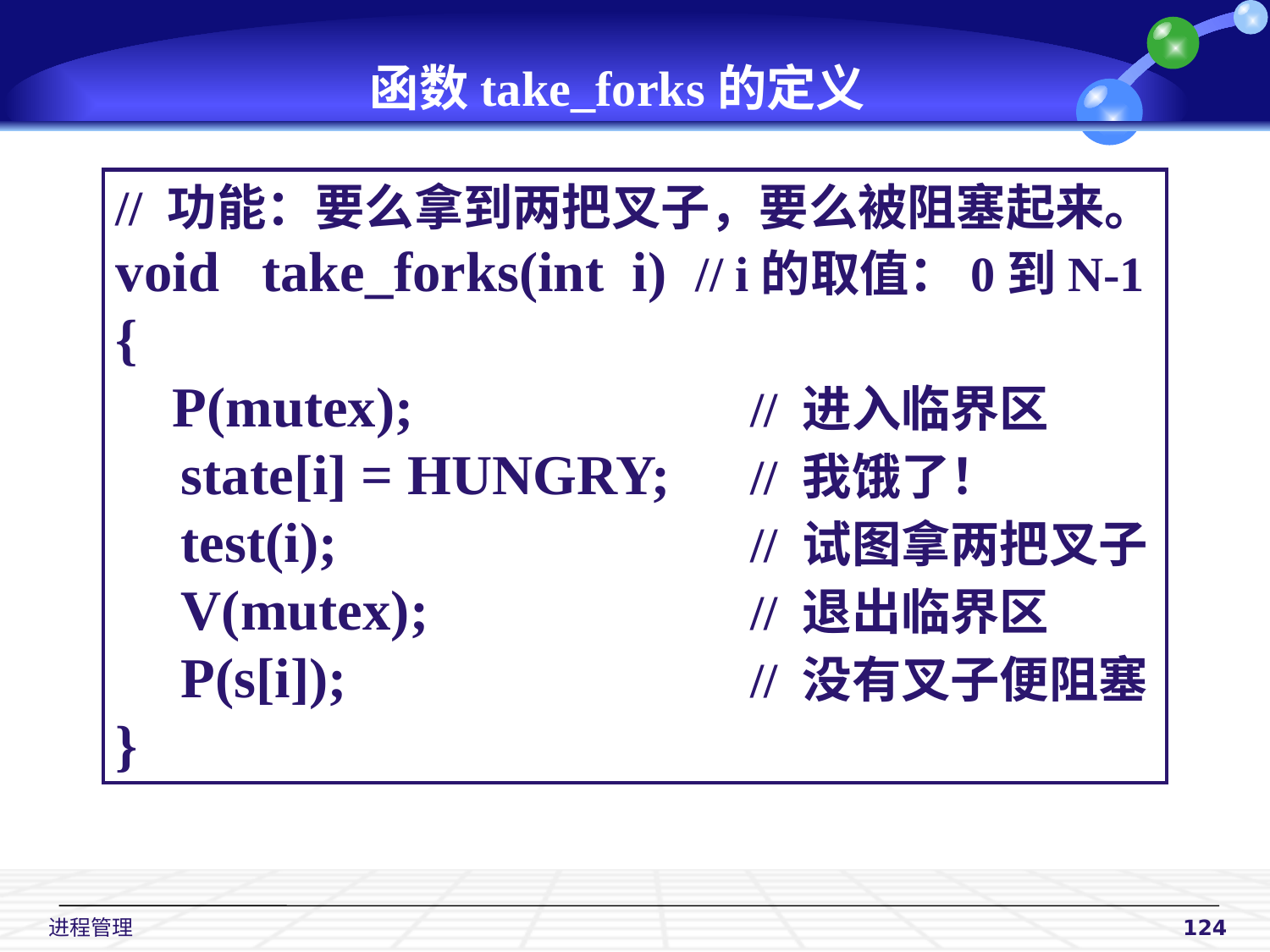

函数take_forks的定义
// 功能：要么拿到两把叉子，要么被阻塞起来。
void   take_forks(int  i)  // i的取值：0到N-1
{
    P(mutex);			// 进入临界区
    state[i] = HUNGRY;	// 我饿了！
    test(i); 				// 试图拿两把叉子
    V(mutex);			// 退出临界区
    P(s[i]);				// 没有叉子便阻塞
}
   进程管理
124